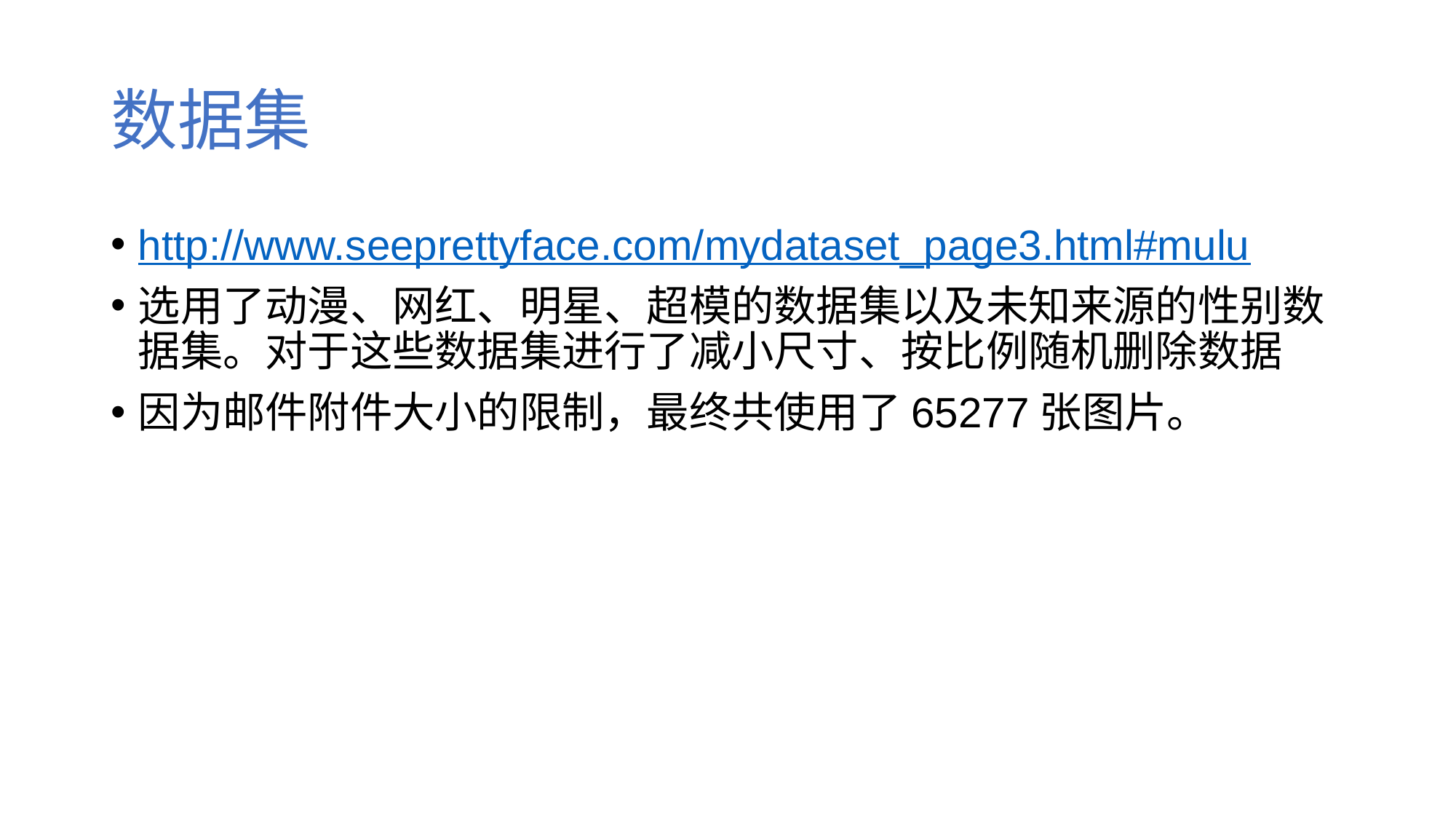

# 数据集
http://www.seeprettyface.com/mydataset_page3.html#mulu
选用了动漫、网红、明星、超模的数据集以及未知来源的性别数据集。对于这些数据集进行了减小尺寸、按比例随机删除数据
因为邮件附件大小的限制，最终共使用了65277张图片。